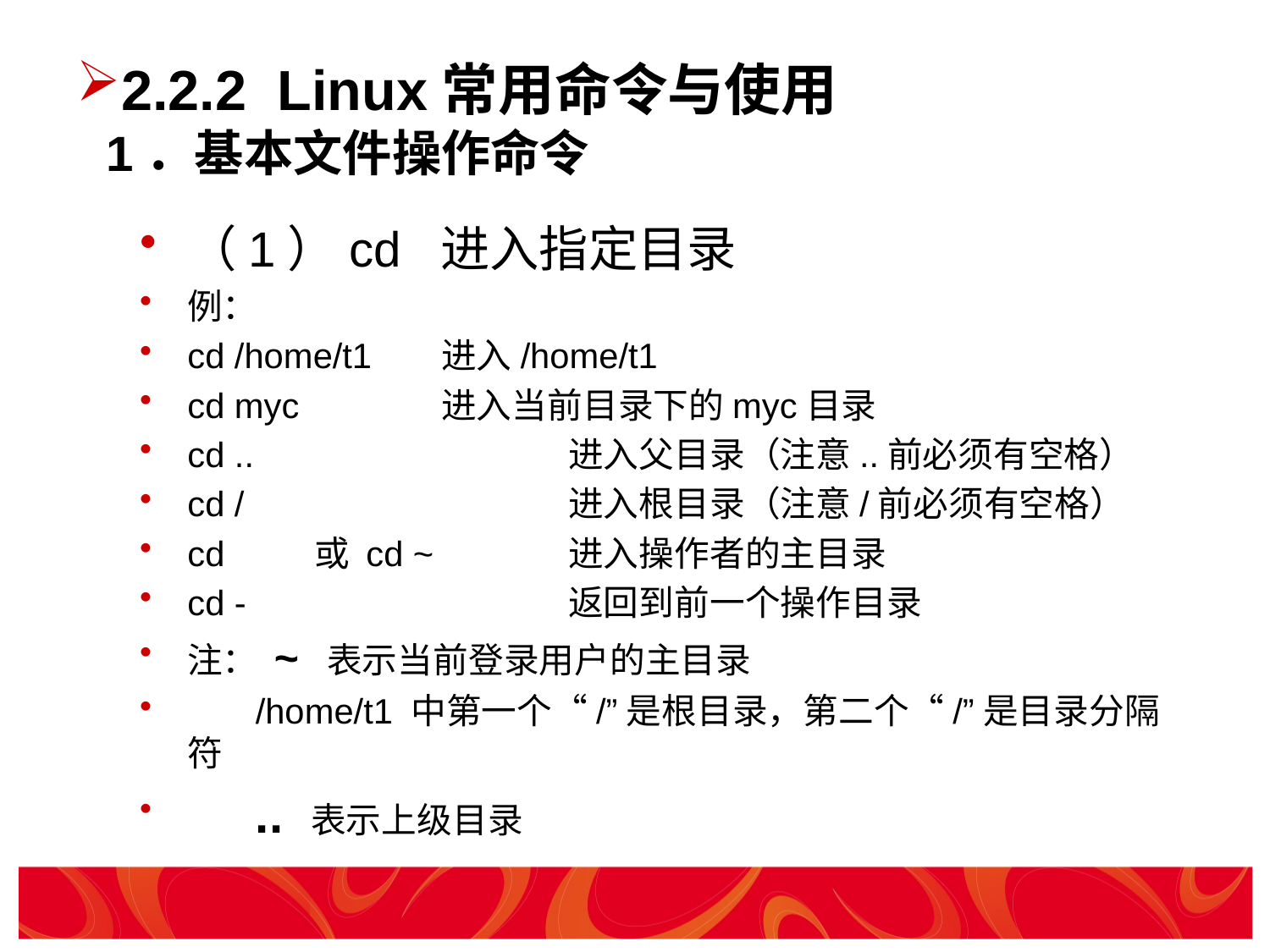

# 2.2.2  Linux常用命令与使用 1．基本文件操作命令
（1）cd  进入指定目录
例：
cd /home/t1	进入/home/t1
cd myc		进入当前目录下的myc目录
cd ..			进入父目录（注意..前必须有空格）
cd /			进入根目录（注意/前必须有空格）
cd	或 cd ~		进入操作者的主目录
cd -			返回到前一个操作目录
注： ~  表示当前登录用户的主目录
       /home/t1 中第一个“/”是根目录，第二个“/”是目录分隔符
       ..  表示上级目录